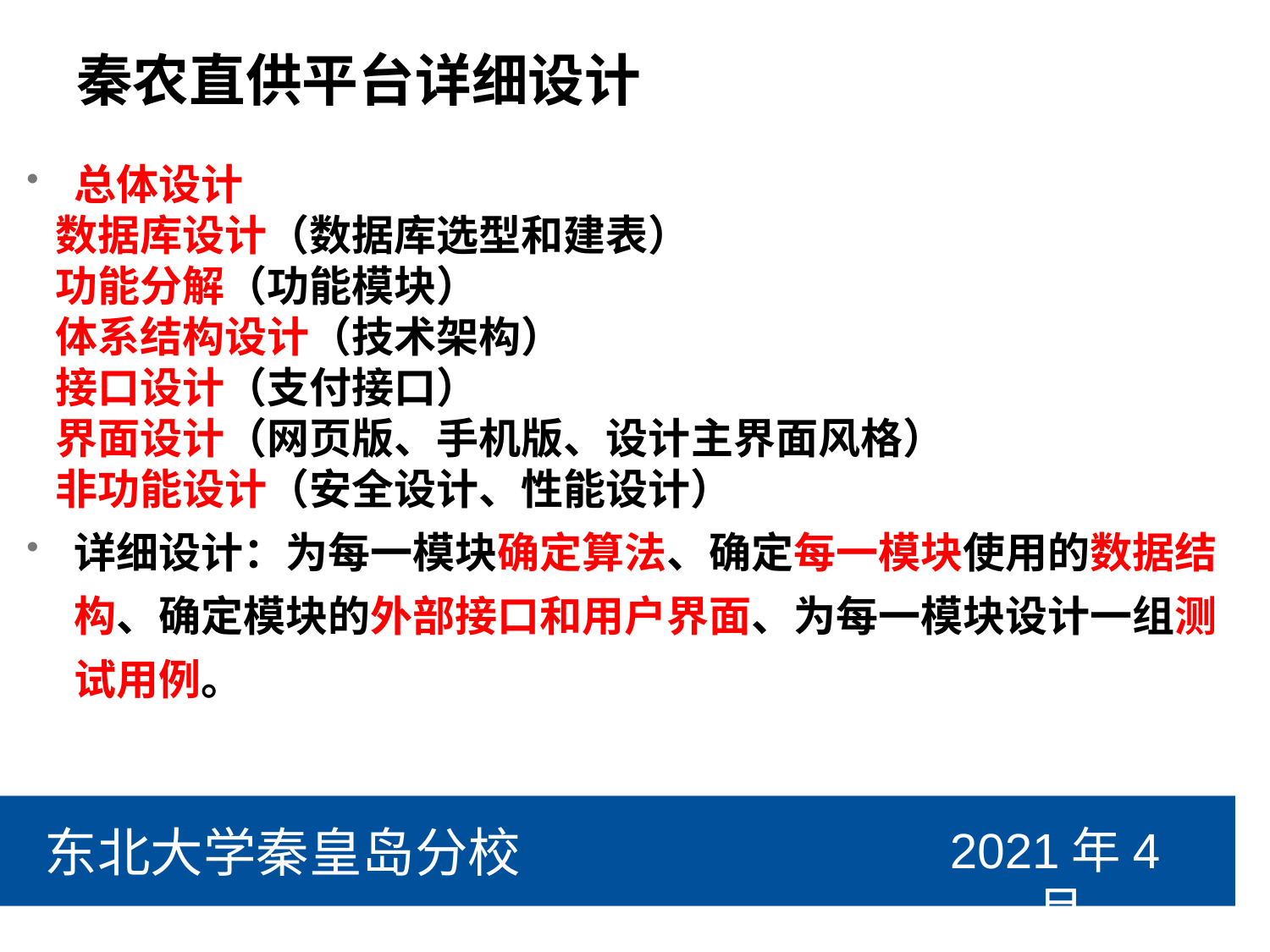

# 秦农直供平台详细设计
总体设计
  数据库设计（数据库选型和建表）
  功能分解（功能模块）
  体系结构设计（技术架构）
  接口设计（支付接口）
  界面设计（网页版、手机版、设计主界面风格）
  非功能设计（安全设计、性能设计）
详细设计：为每一模块确定算法、确定每一模块使用的数据结构、确定模块的外部接口和用户界面、为每一模块设计一组测试用例。